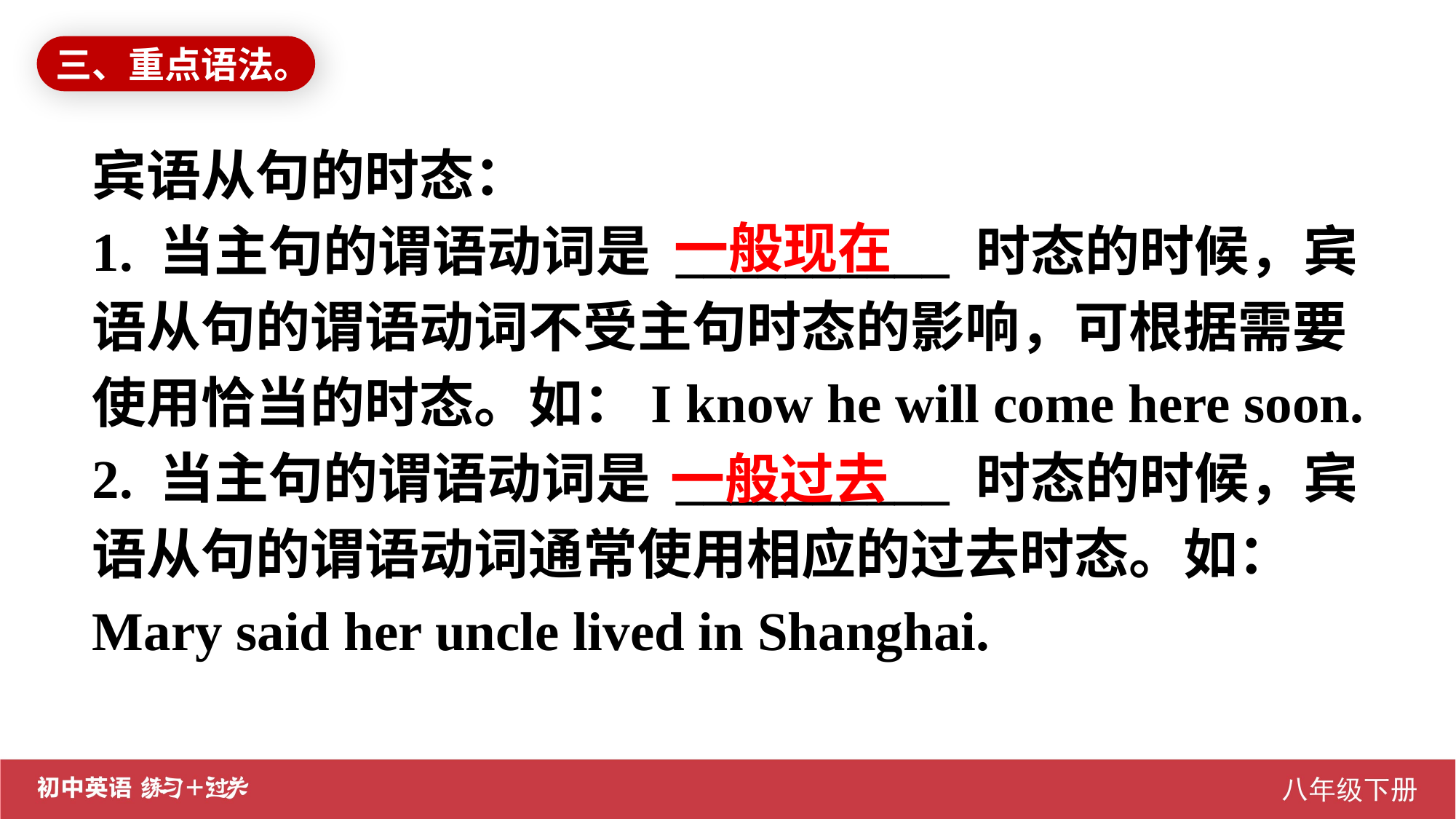

三、重点语法。
宾语从句的时态：
1. 当主句的谓语动词是 __________ 时态的时候，宾语从句的谓语动词不受主句时态的影响，可根据需要使用恰当的时态。如：I know he will come here soon.
2. 当主句的谓语动词是 __________ 时态的时候，宾语从句的谓语动词通常使用相应的过去时态。如： Mary said her uncle lived in Shanghai.
一般现在
一般过去